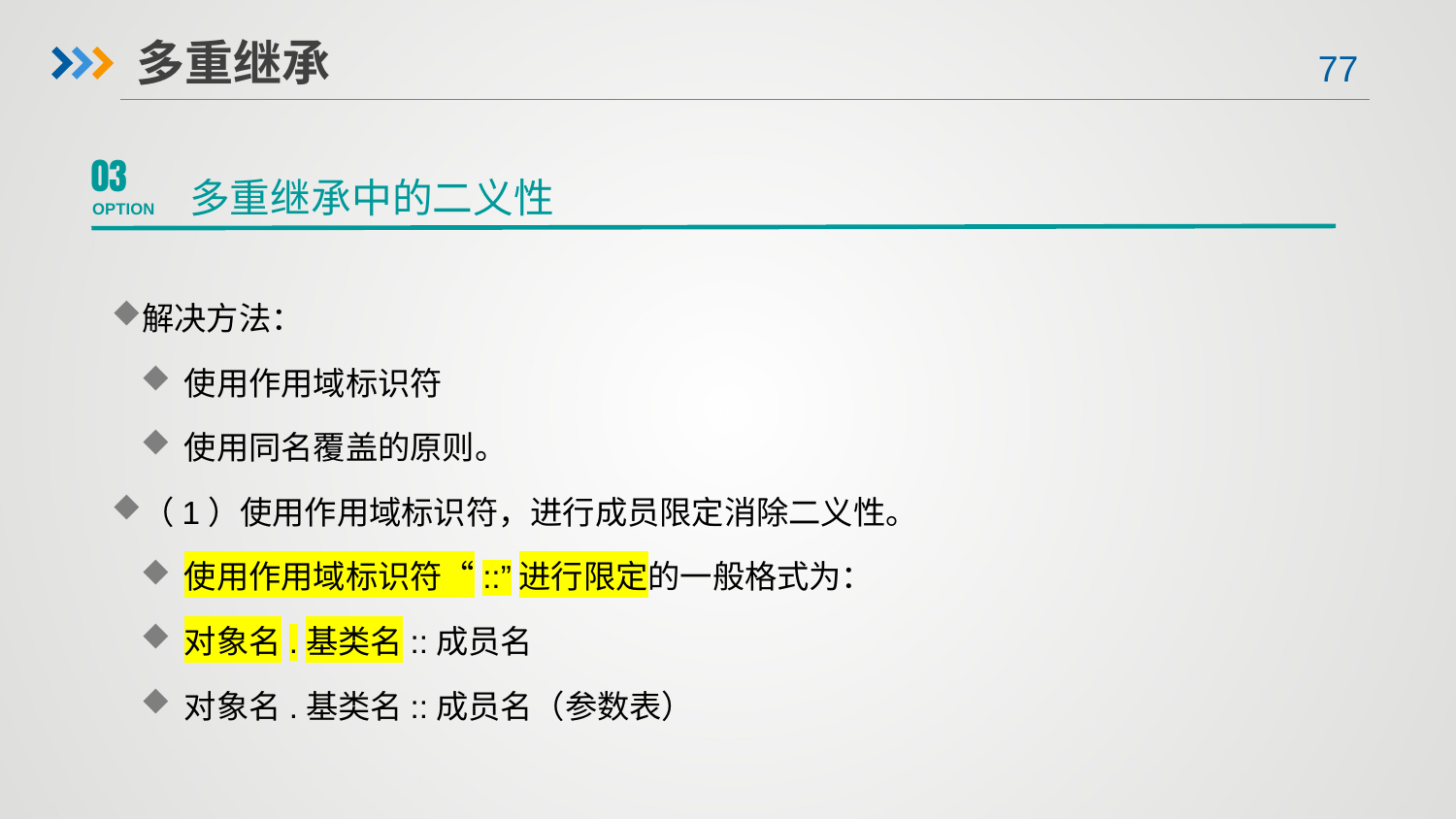

多重继承
多重继承中的二义性
03
OPTION
解决方法：
使用作用域标识符
使用同名覆盖的原则。
（1）使用作用域标识符，进行成员限定消除二义性。
使用作用域标识符“::”进行限定的一般格式为：
对象名.基类名::成员名
对象名.基类名::成员名（参数表）